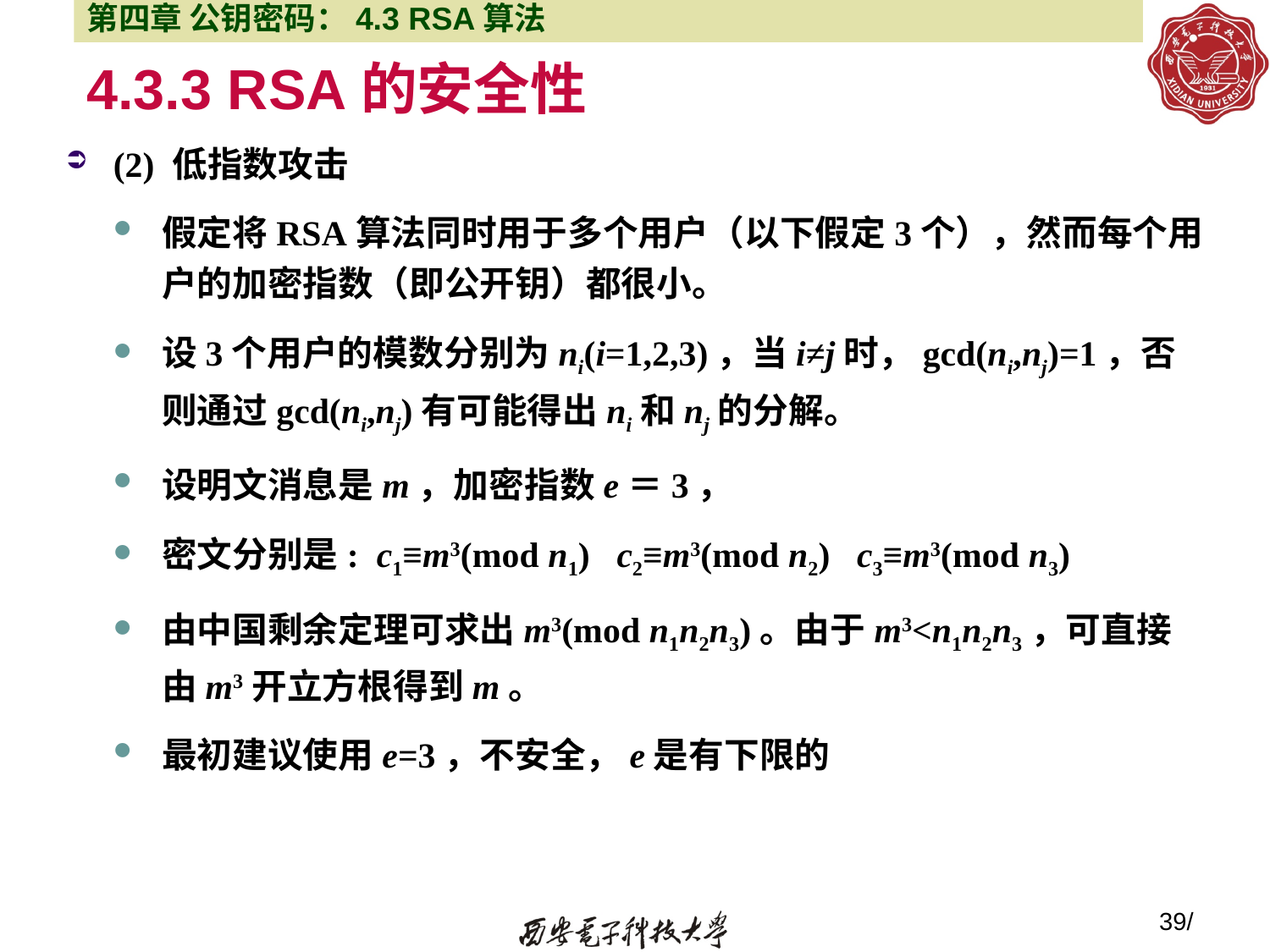

第四章 公钥密码：4.3 RSA算法
# 4.3.3 RSA的安全性
(2) 低指数攻击
假定将RSA算法同时用于多个用户（以下假定3个），然而每个用户的加密指数（即公开钥）都很小。
设3个用户的模数分别为ni(i=1,2,3)，当i≠j时，gcd(ni,nj)=1，否则通过gcd(ni,nj)有可能得出ni和nj的分解。
设明文消息是m，加密指数e＝3，
密文分别是:  c1≡m3(mod n1)   c2≡m3(mod n2)   c3≡m3(mod n3)
由中国剩余定理可求出m3(mod n1n2n3)。由于m3<n1n2n3，可直接由m3开立方根得到m。
最初建议使用e=3，不安全，e是有下限的
39/